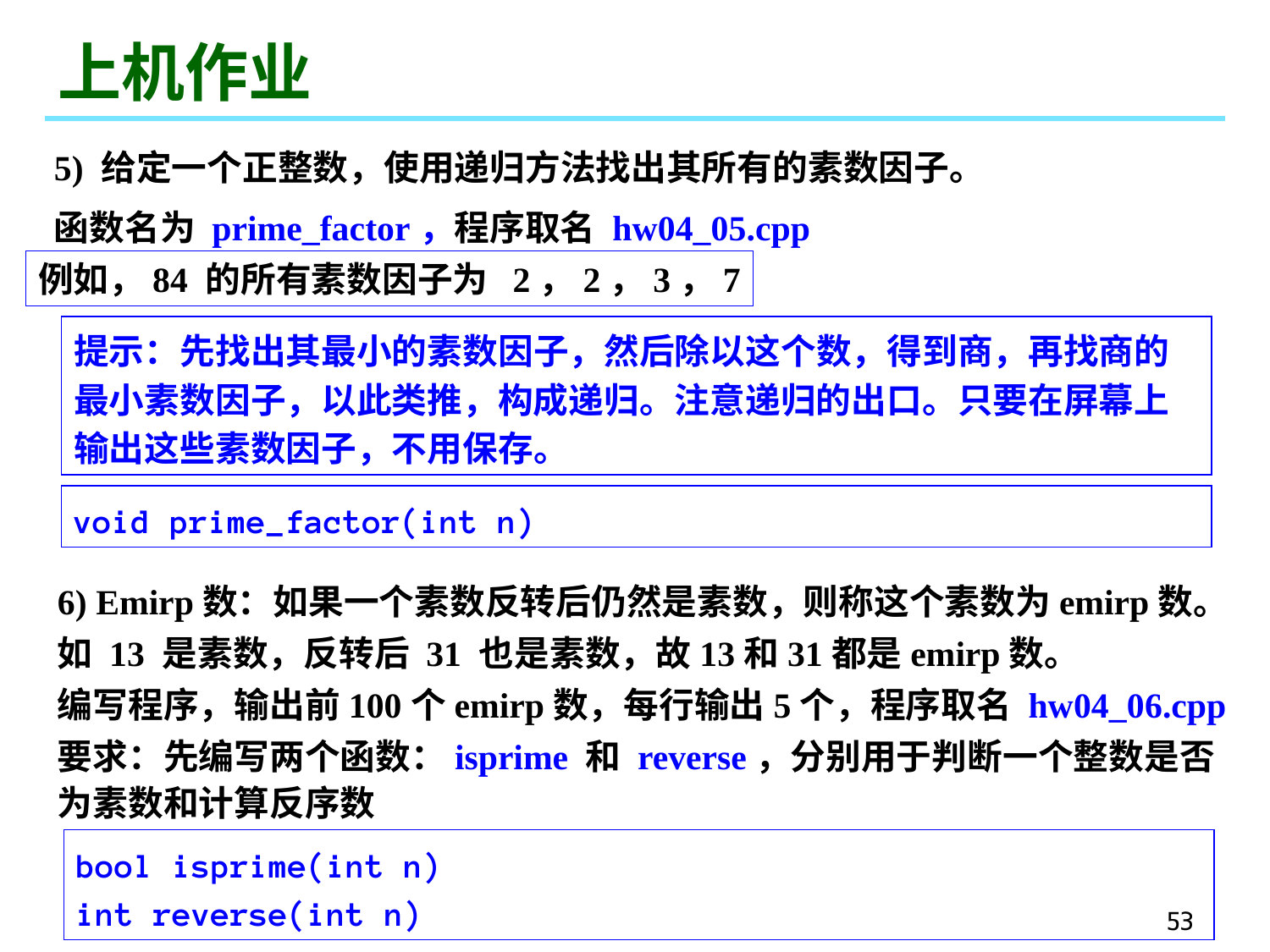

# 上机作业
5) 给定一个正整数，使用递归方法找出其所有的素数因子。
函数名为 prime_factor，程序取名 hw04_05.cpp
例如，84 的所有素数因子为  2，2，3，7
提示：先找出其最小的素数因子，然后除以这个数，得到商，再找商的最小素数因子，以此类推，构成递归。注意递归的出口。只要在屏幕上输出这些素数因子，不用保存。
void prime_factor(int n)
6) Emirp数：如果一个素数反转后仍然是素数，则称这个素数为emirp数。
如 13 是素数，反转后 31 也是素数，故13和31都是emirp数。
编写程序，输出前100个emirp数，每行输出5个，程序取名 hw04_06.cpp
要求：先编写两个函数：isprime 和 reverse，分别用于判断一个整数是否为素数和计算反序数
bool isprime(int n)
int reverse(int n)
53